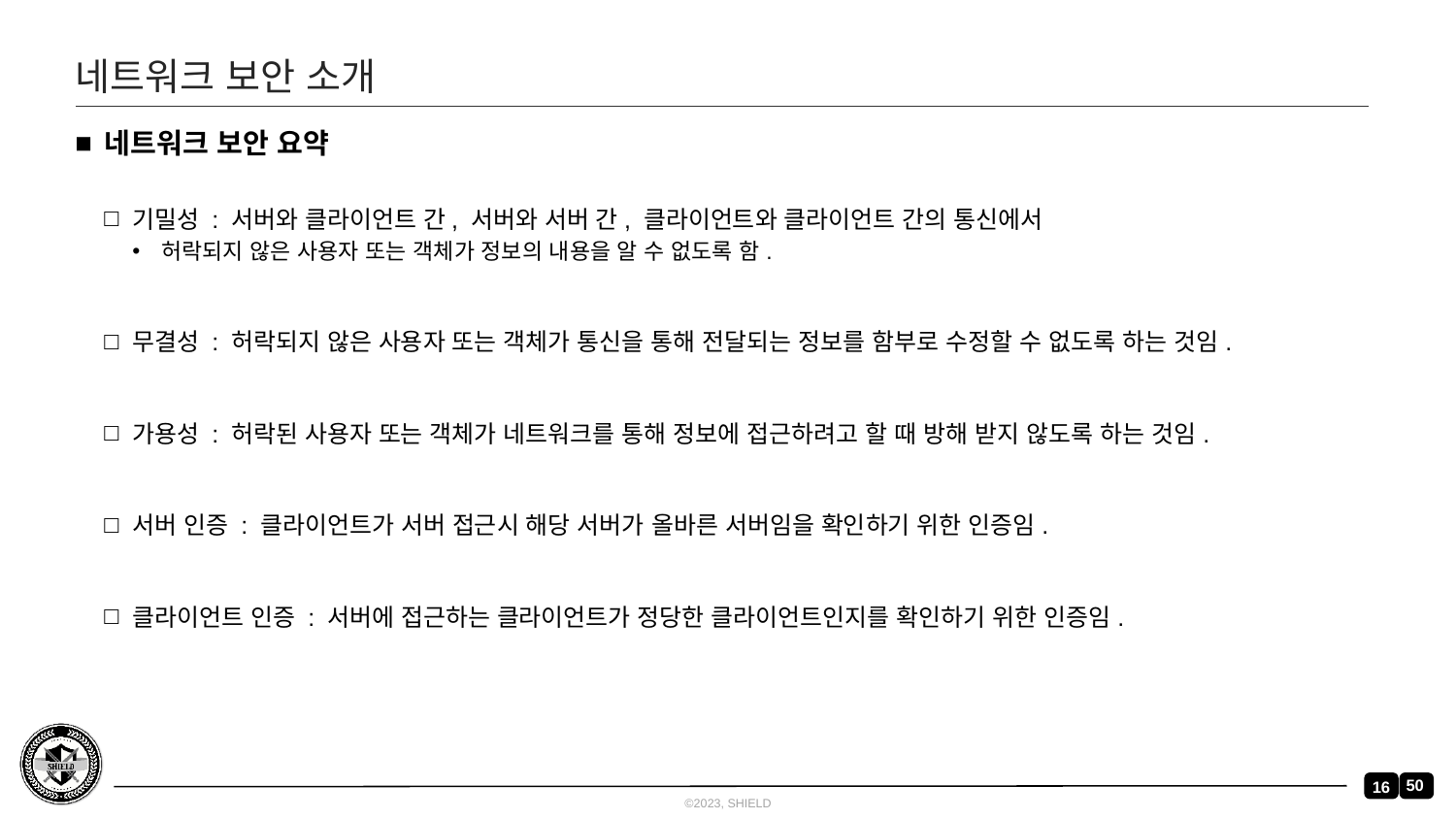

# 네트워크 보안 소개
네트워크 보안 요약

기밀성 : 서버와 클라이언트 간, 서버와 서버 간, 클라이언트와 클라이언트 간의 통신에서
허락되지 않은 사용자 또는 객체가 정보의 내용을 알 수 없도록 함.

무결성 : 허락되지 않은 사용자 또는 객체가 통신을 통해 전달되는 정보를 함부로 수정할 수 없도록 하는 것임.

가용성 : 허락된 사용자 또는 객체가 네트워크를 통해 정보에 접근하려고 할 때 방해 받지 않도록 하는 것임.

서버 인증 : 클라이언트가 서버 접근시 해당 서버가 올바른 서버임을 확인하기 위한 인증임.

클라이언트 인증 : 서버에 접근하는 클라이언트가 정당한 클라이언트인지를 확인하기 위한 인증임.